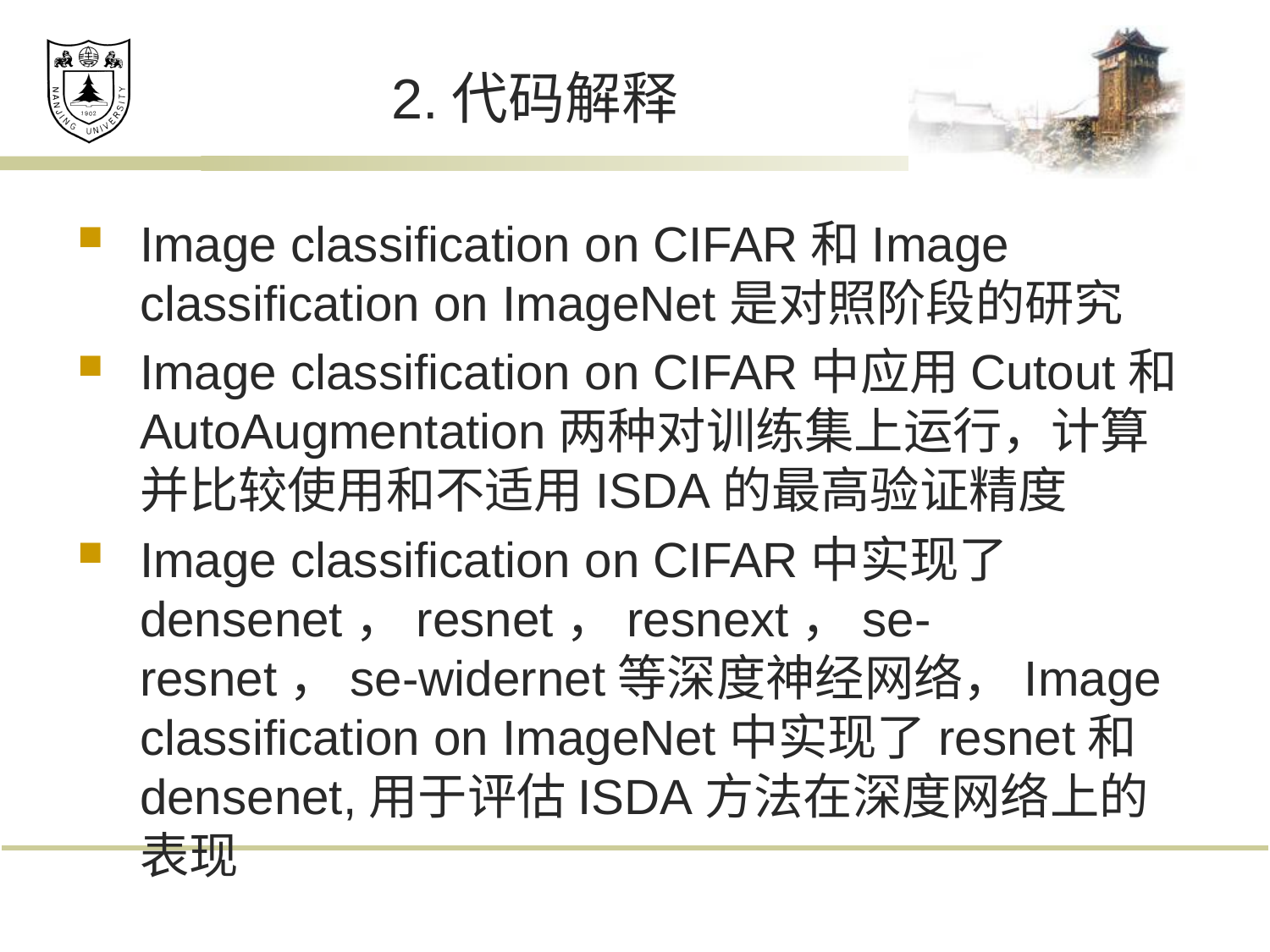

# 2.代码解释
Image classification on CIFAR和Image classification on ImageNet是对照阶段的研究
Image classification on CIFAR中应用Cutout和AutoAugmentation两种对训练集上运行，计算并比较使用和不适用ISDA的最高验证精度
Image classification on CIFAR中实现了densenet，resnet，resnext，se-resnet，se-widernet等深度神经网络，Image classification on ImageNet中实现了resnet和densenet,用于评估ISDA方法在深度网络上的表现

7